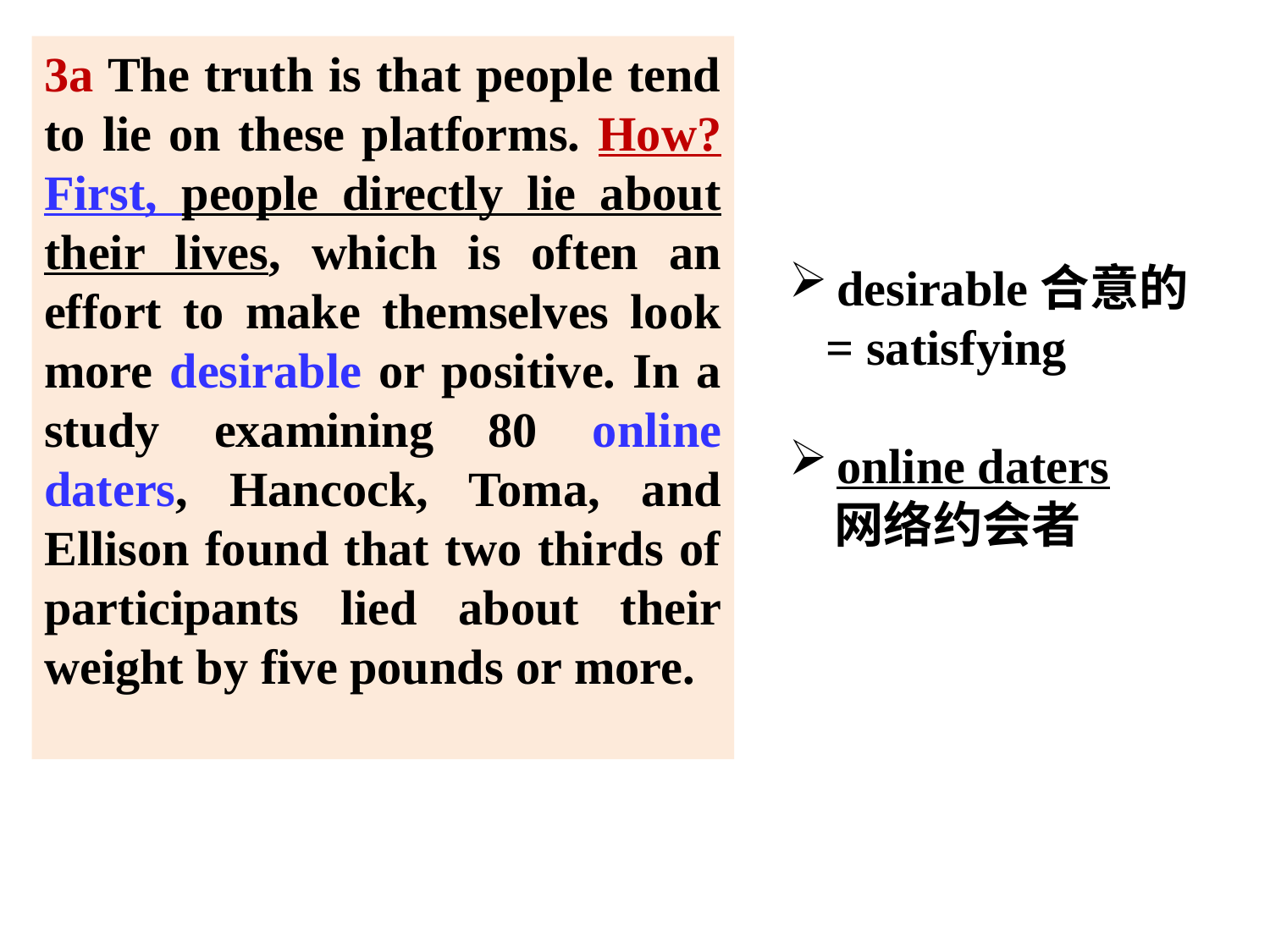

3a The truth is that people tend to lie on these platforms. How? First, people directly lie about their lives, which is often an effort to make themselves look more desirable or positive. In a study examining 80 online daters, Hancock, Toma, and Ellison found that two thirds of participants lied about their weight by five pounds or more.

desirable合意的
   = satisfying

online daters
   网络约会者